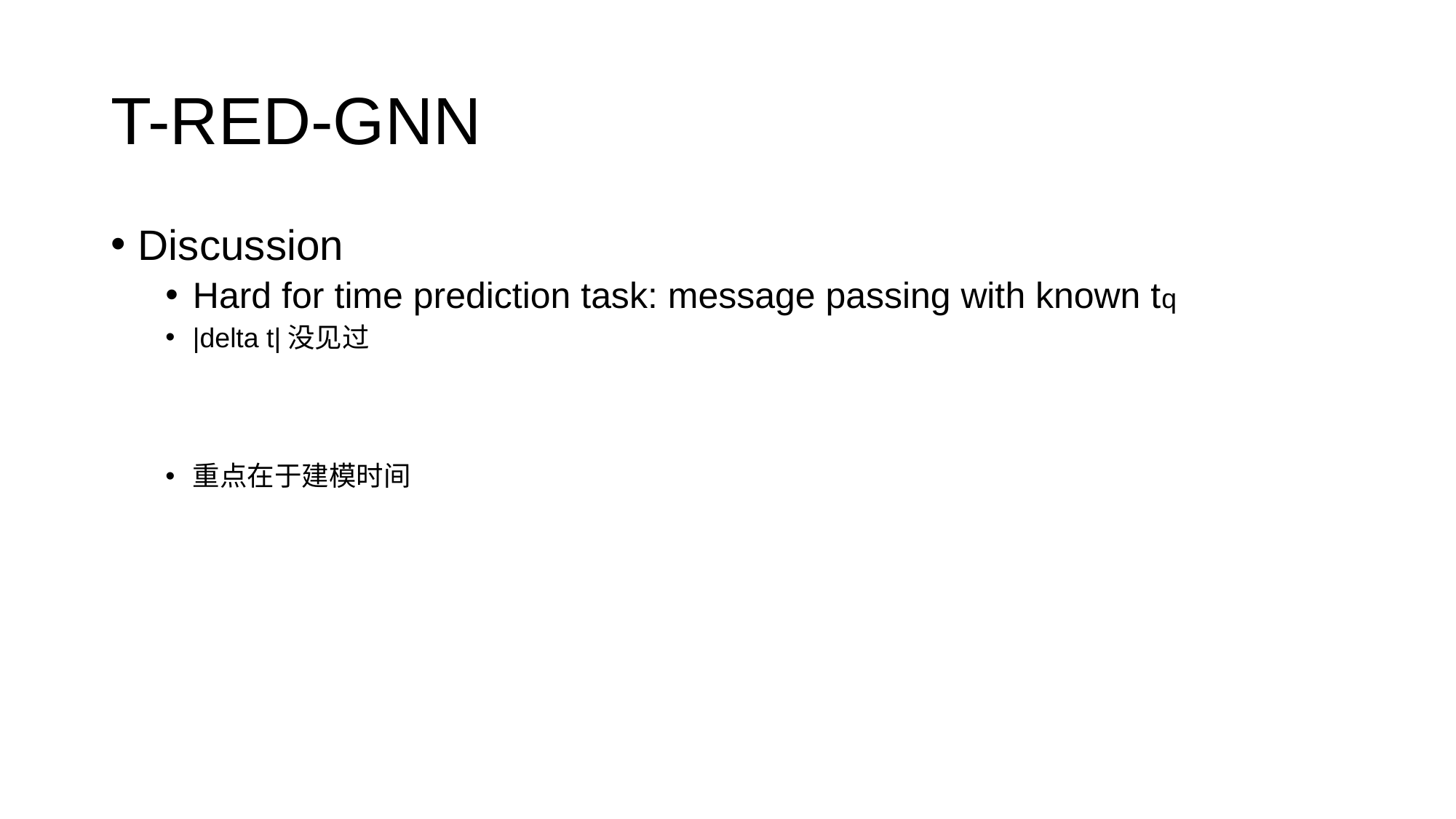

# T-RED-GNN
Discussion
Hard for time prediction task: message passing with known tq
|delta t|没见过

重点在于建模时间